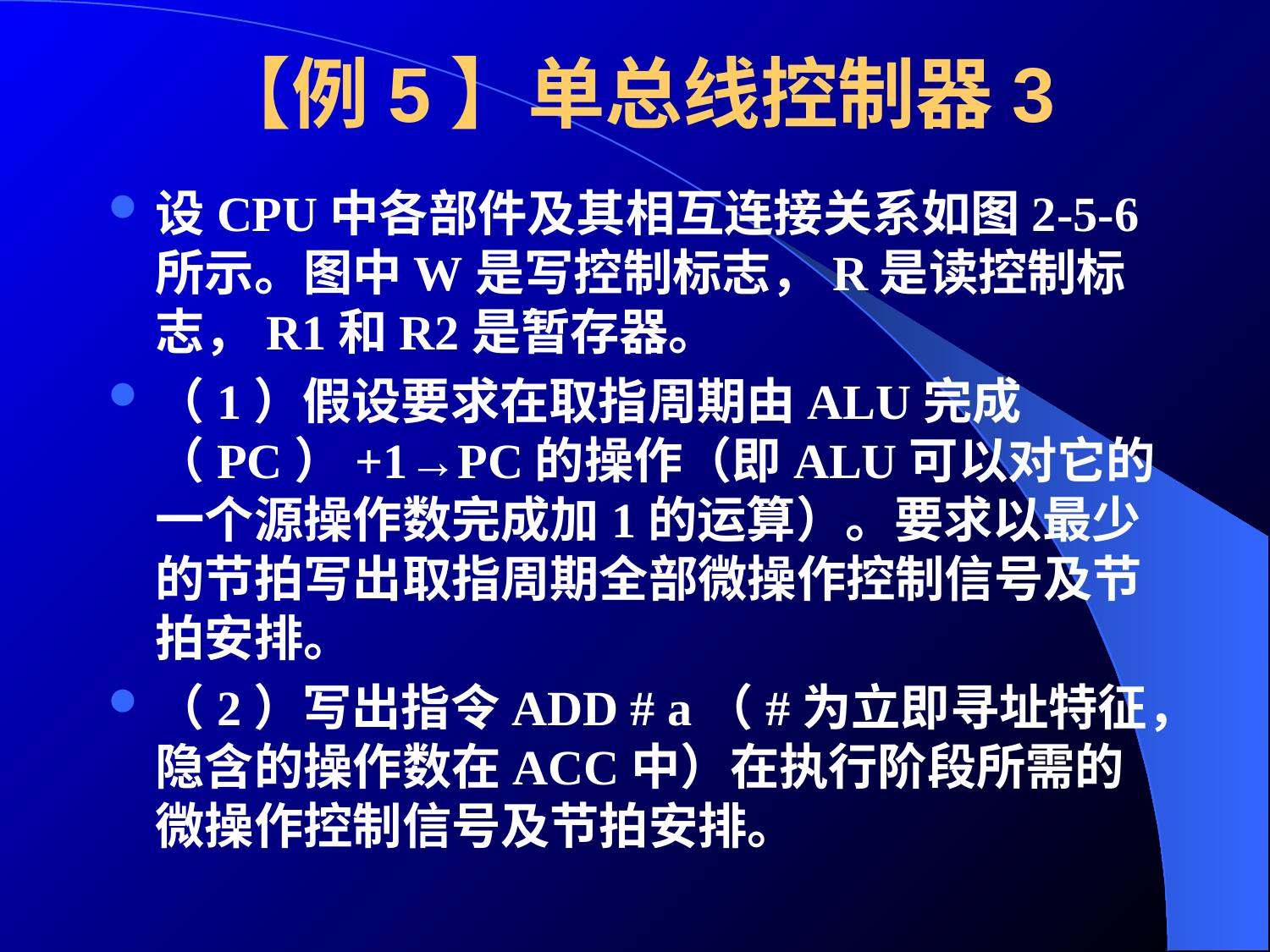

# 【例5】单总线控制器3
设CPU中各部件及其相互连接关系如图2-5-6所示。图中W是写控制标志，R是读控制标志，R1和R2是暂存器。
（1）假设要求在取指周期由ALU完成（PC）+1→PC的操作（即ALU可以对它的一个源操作数完成加1的运算）。要求以最少的节拍写出取指周期全部微操作控制信号及节拍安排。
（2）写出指令ADD # a（#为立即寻址特征，隐含的操作数在ACC中）在执行阶段所需的微操作控制信号及节拍安排。